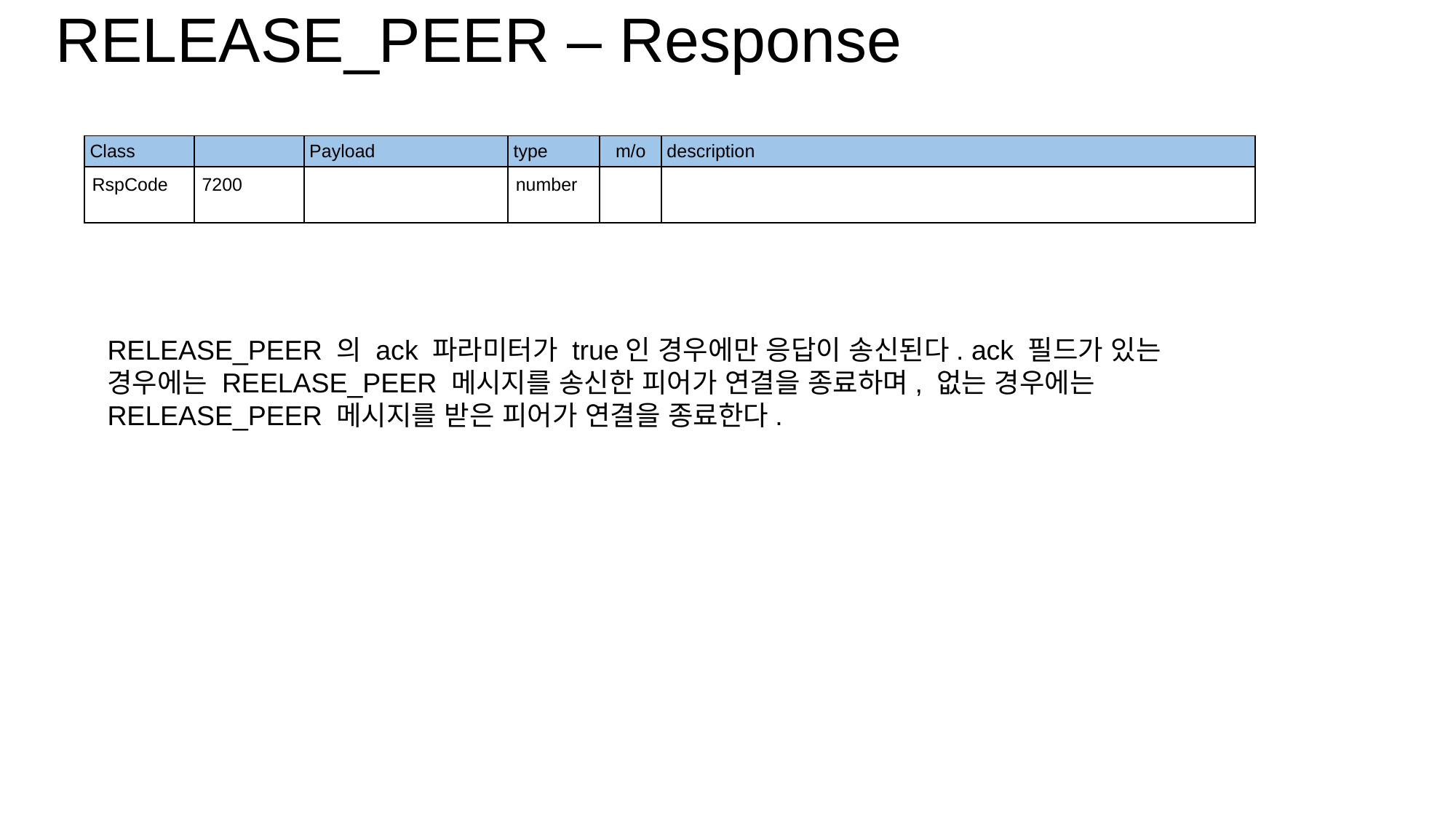

# RELEASE_PEER – Response
| Class |  | Payload | type | m/o | description |
| --- | --- | --- | --- | --- | --- |
| RspCode | 7200 |  | number |  |  |

RELEASE_PEER 의 ack 파라미터가 true인 경우에만 응답이 송신된다. ack 필드가 있는 경우에는 REELASE_PEER 메시지를 송신한 피어가 연결을 종료하며, 없는 경우에는 RELEASE_PEER 메시지를 받은 피어가 연결을 종료한다.